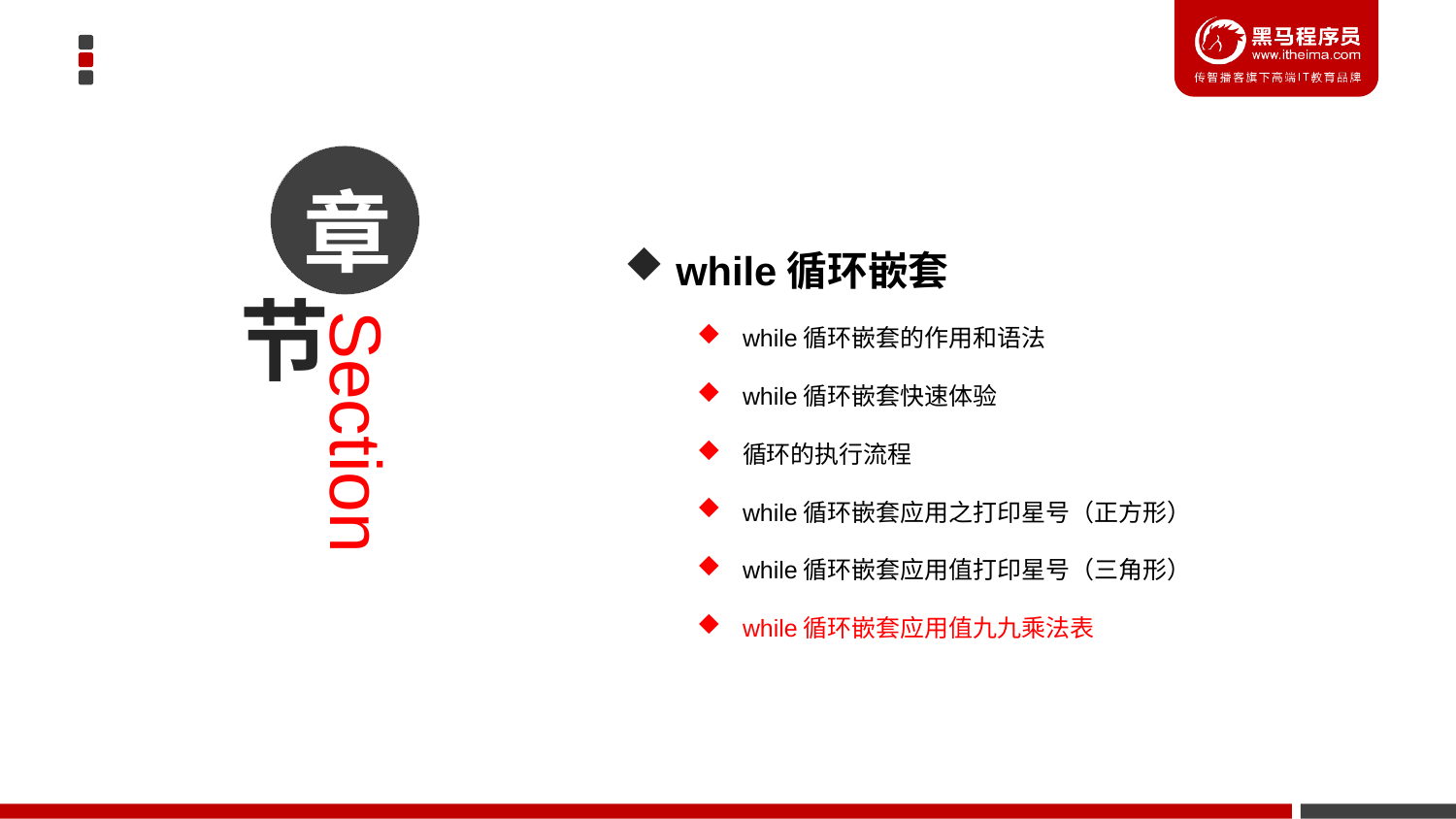

章
 while循环嵌套
while循环嵌套的作用和语法
while循环嵌套快速体验
循环的执行流程
while循环嵌套应用之打印星号（正方形）
while循环嵌套应用值打印星号（三角形）
while循环嵌套应用值九九乘法表
节
Section